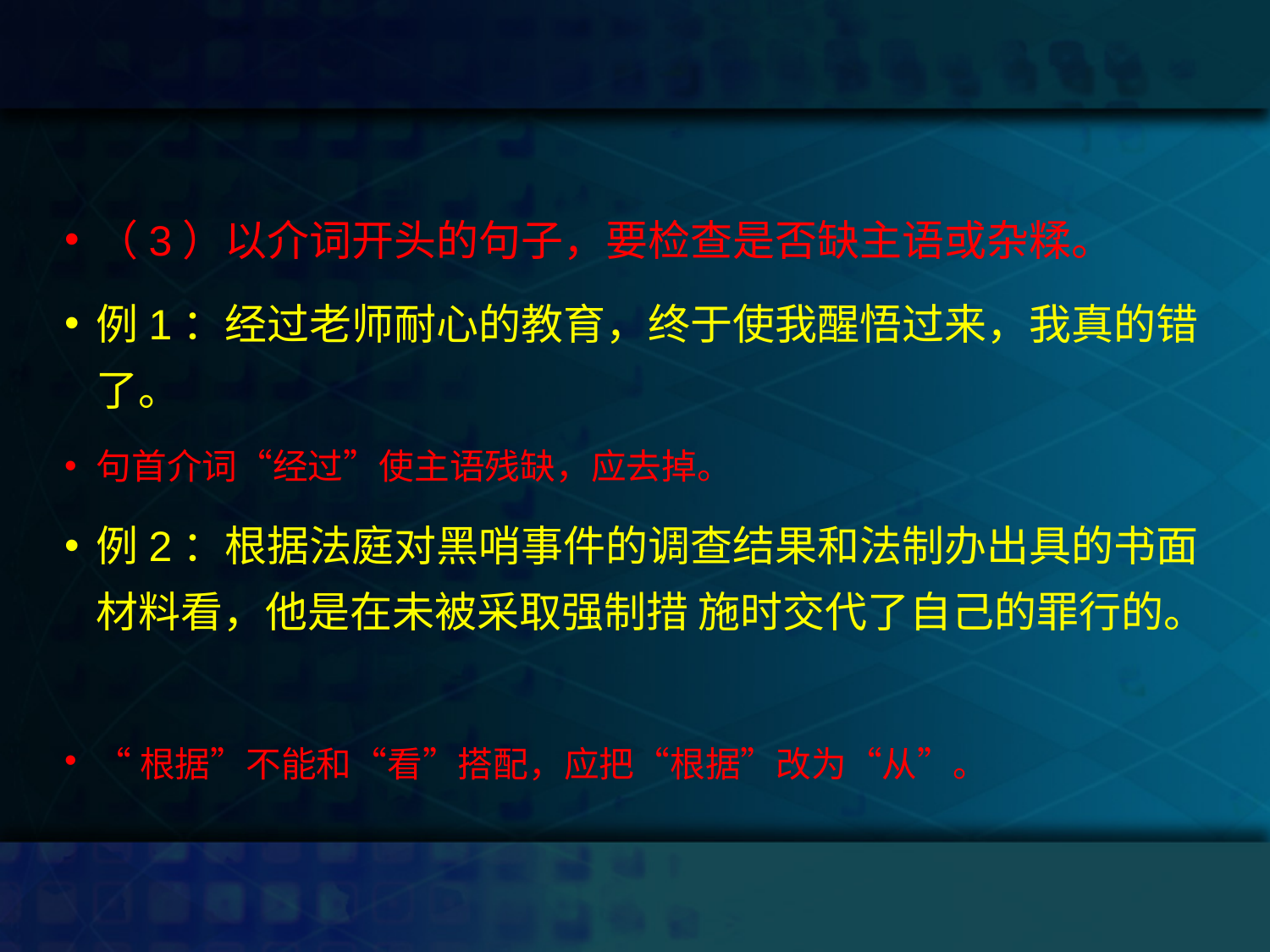

（3）以介词开头的句子，要检查是否缺主语或杂糅。
例1：经过老师耐心的教育，终于使我醒悟过来，我真的错了。
句首介词“经过”使主语残缺，应去掉。
例2：根据法庭对黑哨事件的调查结果和法制办出具的书面 材料看，他是在未被采取强制措 施时交代了自己的罪行的。
“根据”不能和“看”搭配，应把“根据”改为“从”。